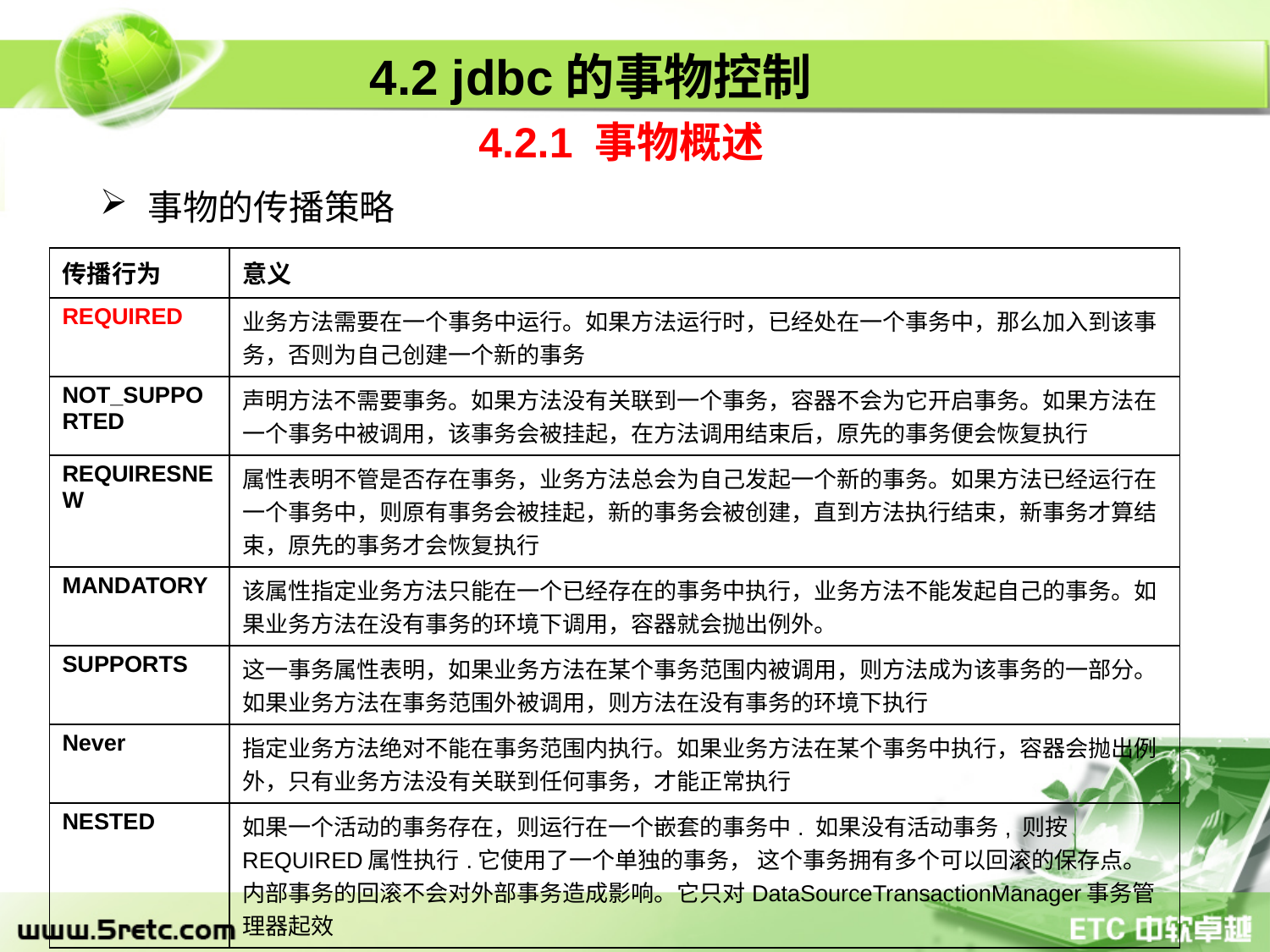

4.2 jdbc的事物控制

4.2.1 事物概述
事物的传播策略

| 传播行为 | 意义 |
| --- | --- |
| REQUIRED | 业务方法需要在一个事务中运行。如果方法运行时，已经处在一个事务中，那么加入到该事务，否则为自己创建一个新的事务 |
| NOT\_SUPPORTED | 声明方法不需要事务。如果方法没有关联到一个事务，容器不会为它开启事务。如果方法在一个事务中被调用，该事务会被挂起，在方法调用结束后，原先的事务便会恢复执行 |
| REQUIRESNEW | 属性表明不管是否存在事务，业务方法总会为自己发起一个新的事务。如果方法已经运行在一个事务中，则原有事务会被挂起，新的事务会被创建，直到方法执行结束，新事务才算结束，原先的事务才会恢复执行 |
| MANDATORY | 该属性指定业务方法只能在一个已经存在的事务中执行，业务方法不能发起自己的事务。如果业务方法在没有事务的环境下调用，容器就会抛出例外。 |
| SUPPORTS | 这一事务属性表明，如果业务方法在某个事务范围内被调用，则方法成为该事务的一部分。如果业务方法在事务范围外被调用，则方法在没有事务的环境下执行 |
| Never | 指定业务方法绝对不能在事务范围内执行。如果业务方法在某个事务中执行，容器会抛出例外，只有业务方法没有关联到任何事务，才能正常执行 |
| NESTED | 如果一个活动的事务存在，则运行在一个嵌套的事务中. 如果没有活动事务, 则按REQUIRED属性执行.它使用了一个单独的事务， 这个事务拥有多个可以回滚的保存点。内部事务的回滚不会对外部事务造成影响。它只对DataSourceTransactionManager事务管理器起效 |